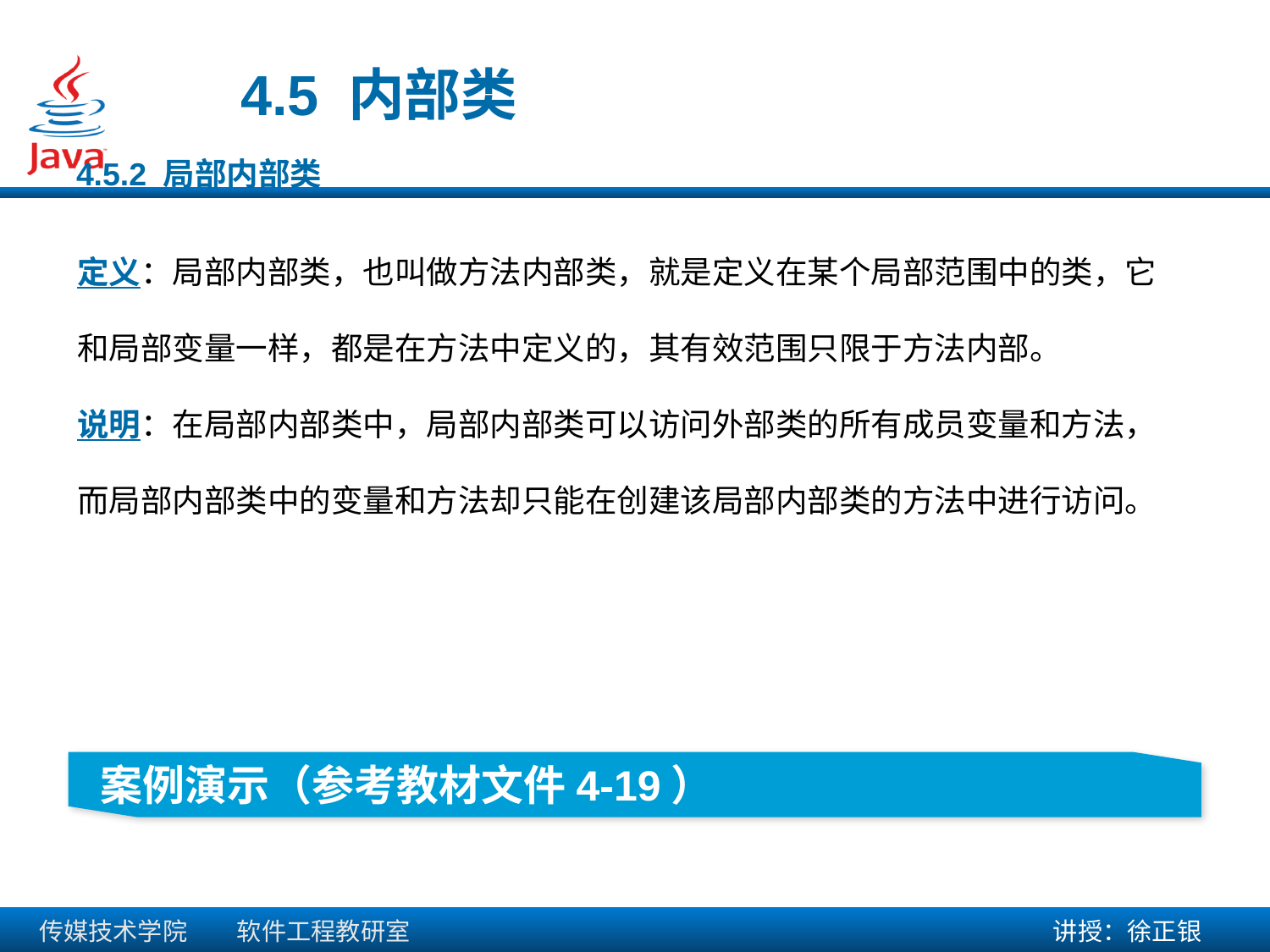

4.5 内部类
4.5.2 局部内部类
定义：局部内部类，也叫做方法内部类，就是定义在某个局部范围中的类，它和局部变量一样，都是在方法中定义的，其有效范围只限于方法内部。
说明：在局部内部类中，局部内部类可以访问外部类的所有成员变量和方法，而局部内部类中的变量和方法却只能在创建该局部内部类的方法中进行访问。
 案例演示（参考教材文件4-19）